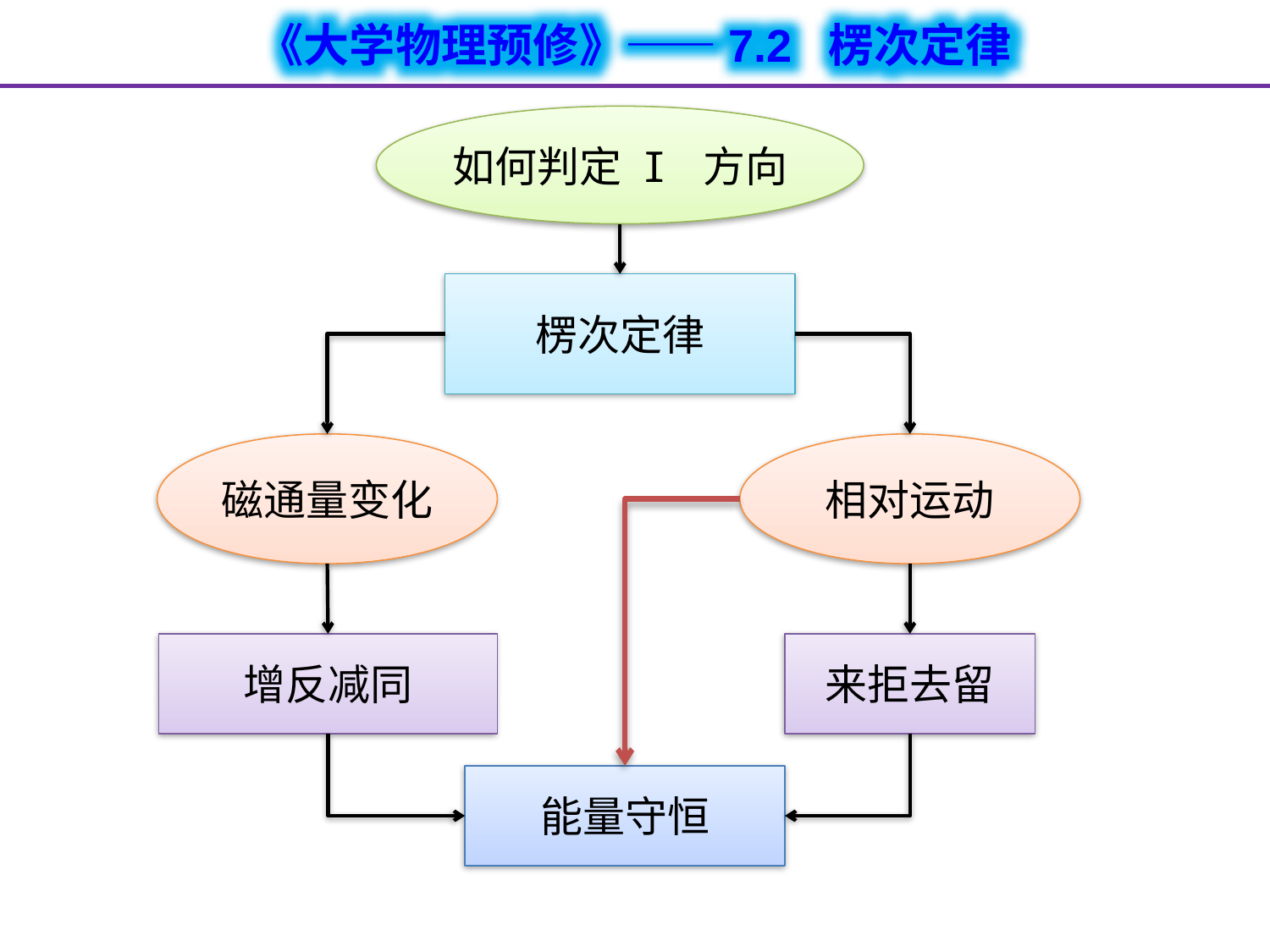

如何判定 I 方向
楞次定律
磁通量变化
相对运动
增反减同
来拒去留
能量守恒